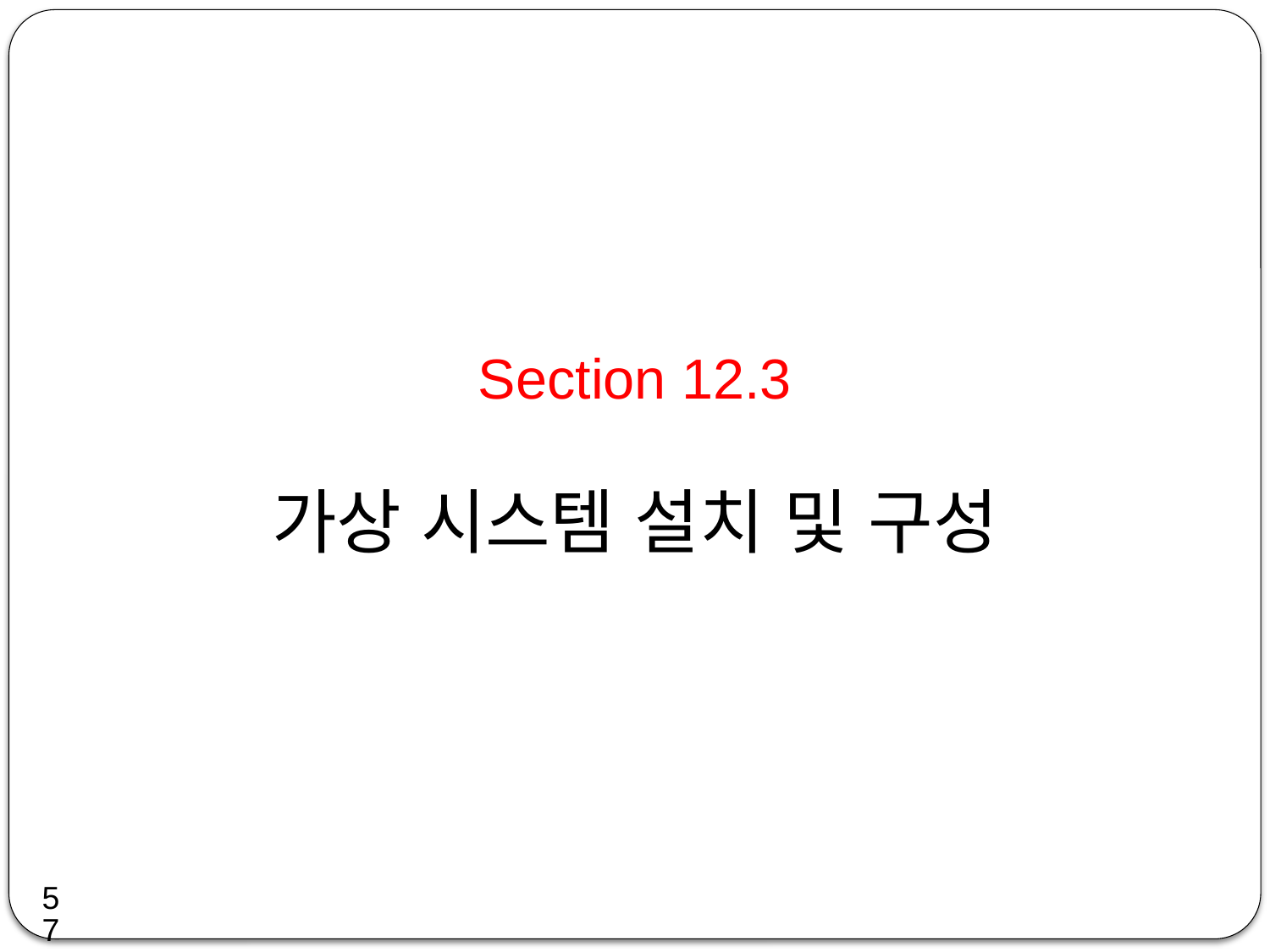

Section 12.3
가상 시스템 설치 및 구성
57